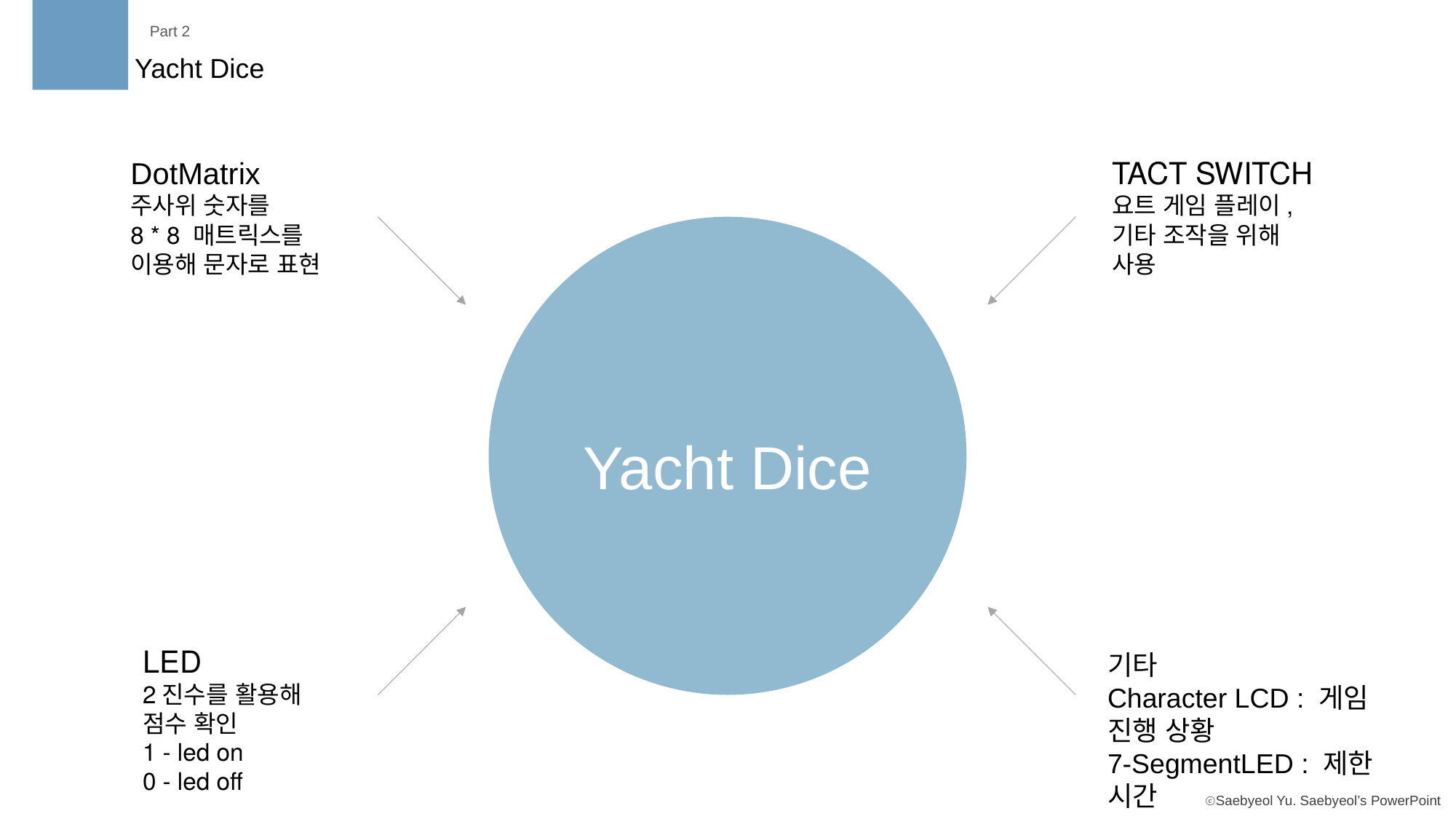

Part 2
Yacht Dice
DotMatrix
주사위 숫자를
8 * 8 매트릭스를
이용해 문자로 표현
TACT SWITCH
요트 게임 플레이,
기타 조작을 위해
사용

Yacht Dice
LED
2진수를 활용해
점수 확인
1 - led on
0 - led off
기타
Character LCD : 게임 진행 상황
7-SegmentLED : 제한 시간